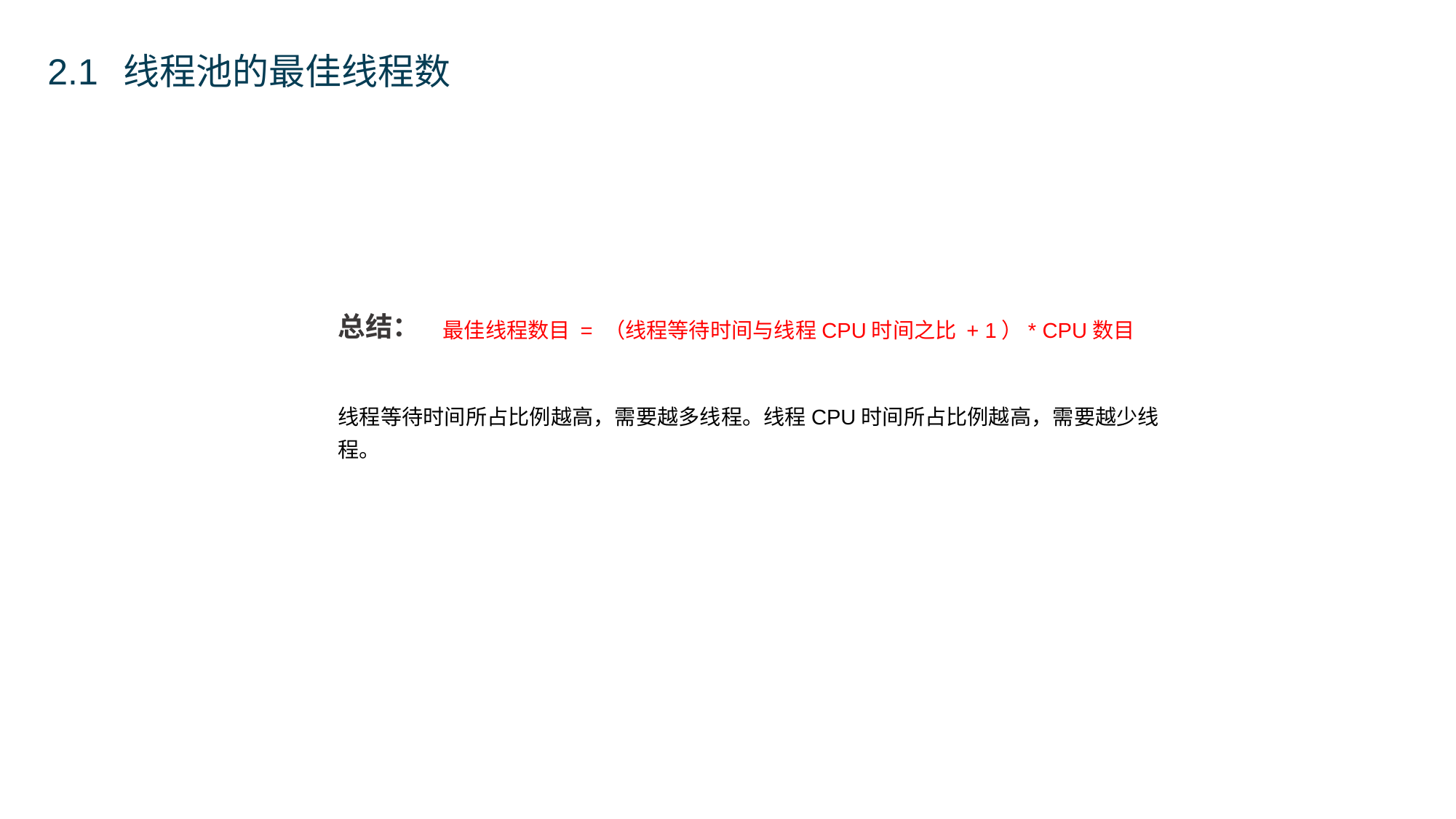

2.1 线程池的最佳线程数
总结：
最佳线程数目 = （线程等待时间与线程CPU时间之比 + 1）* CPU数目
线程等待时间所占比例越高，需要越多线程。线程CPU时间所占比例越高，需要越少线程。